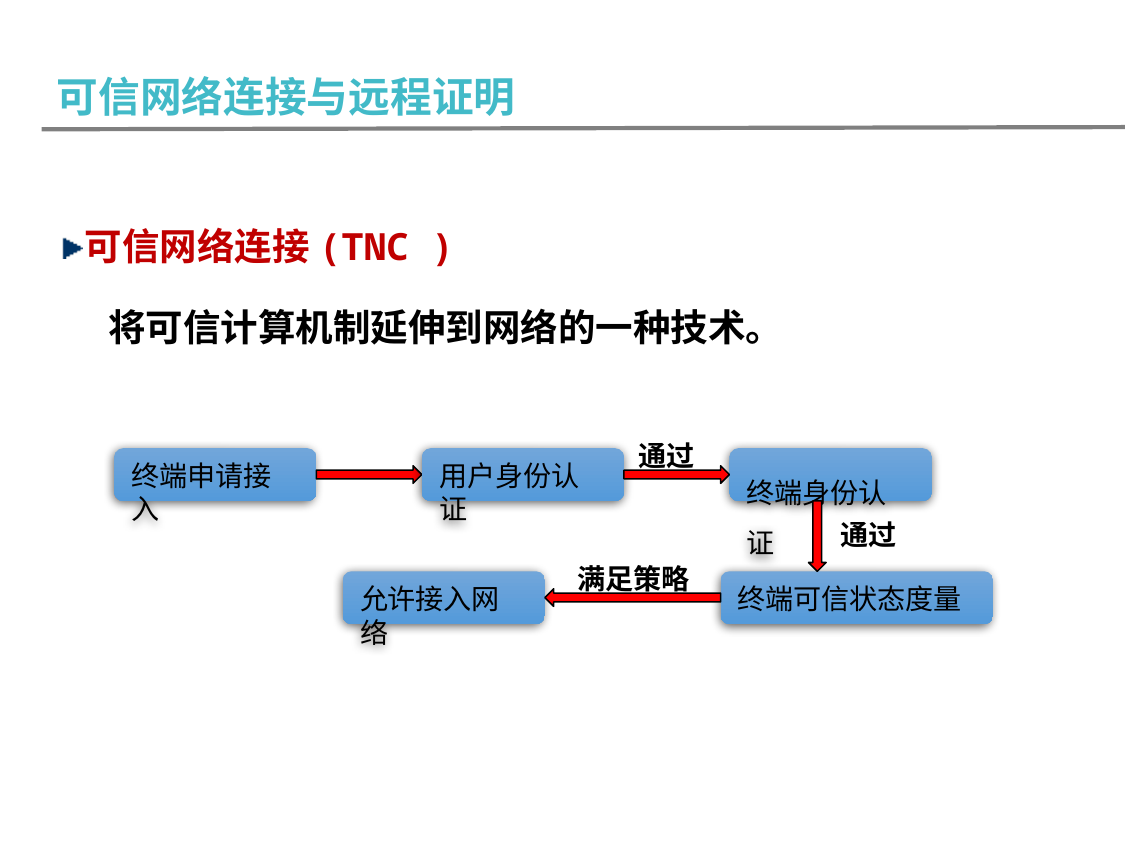

可信网络连接与远程证明
可信网络连接(TNC )
     将可信计算机制延伸到网络的一种技术。

通过
终端申请接入
用户身份认证
终端身份认证

通过
满足策略
允许接入网络
终端可信状态度量